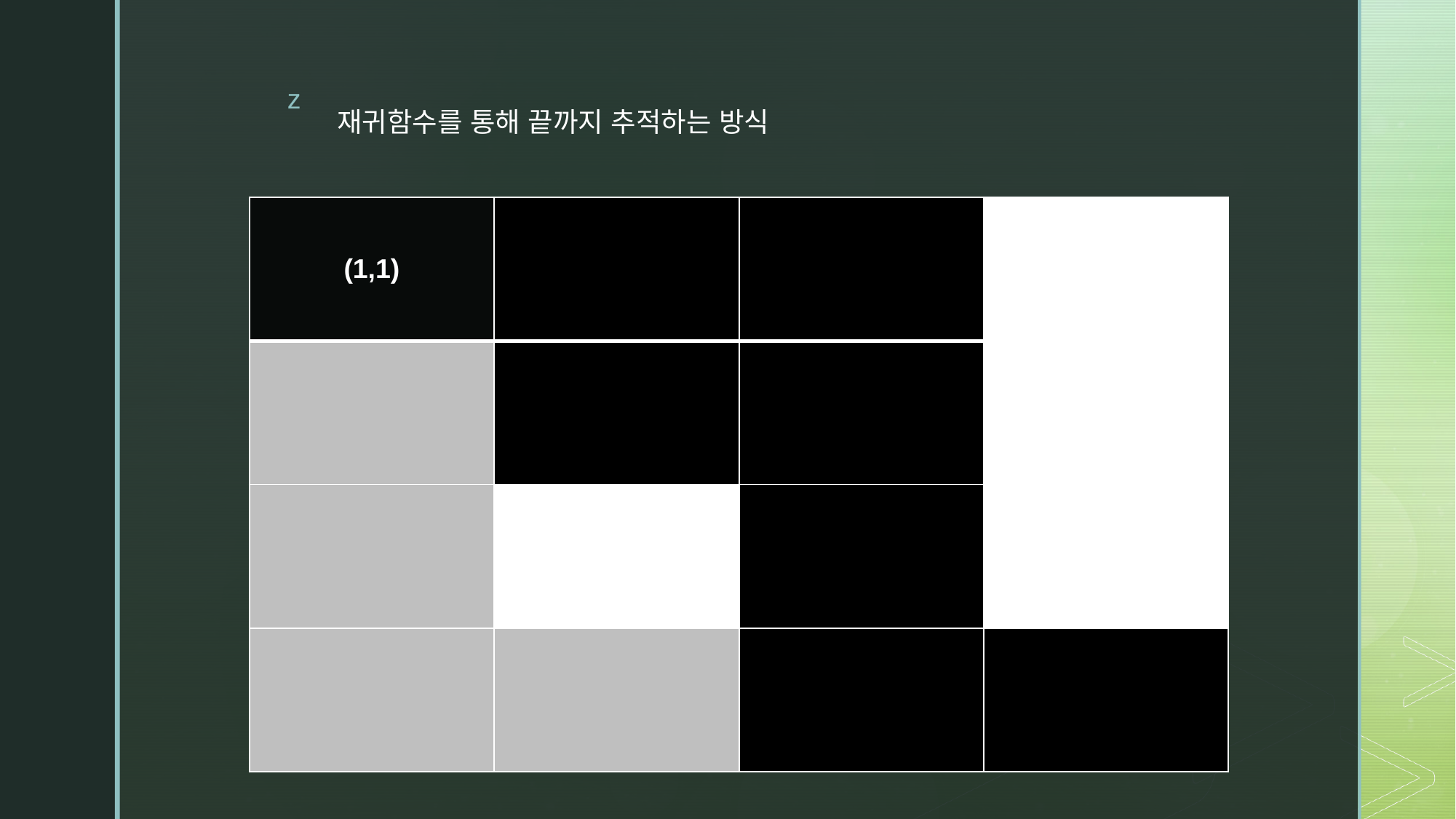

재귀함수를 통해 끝까지 추적하는 방식
| (1,1) |  |  |  |
| --- | --- | --- | --- |
|  |  |  |  |
|  |  |  |  |
|  |  |  | (n,n) |